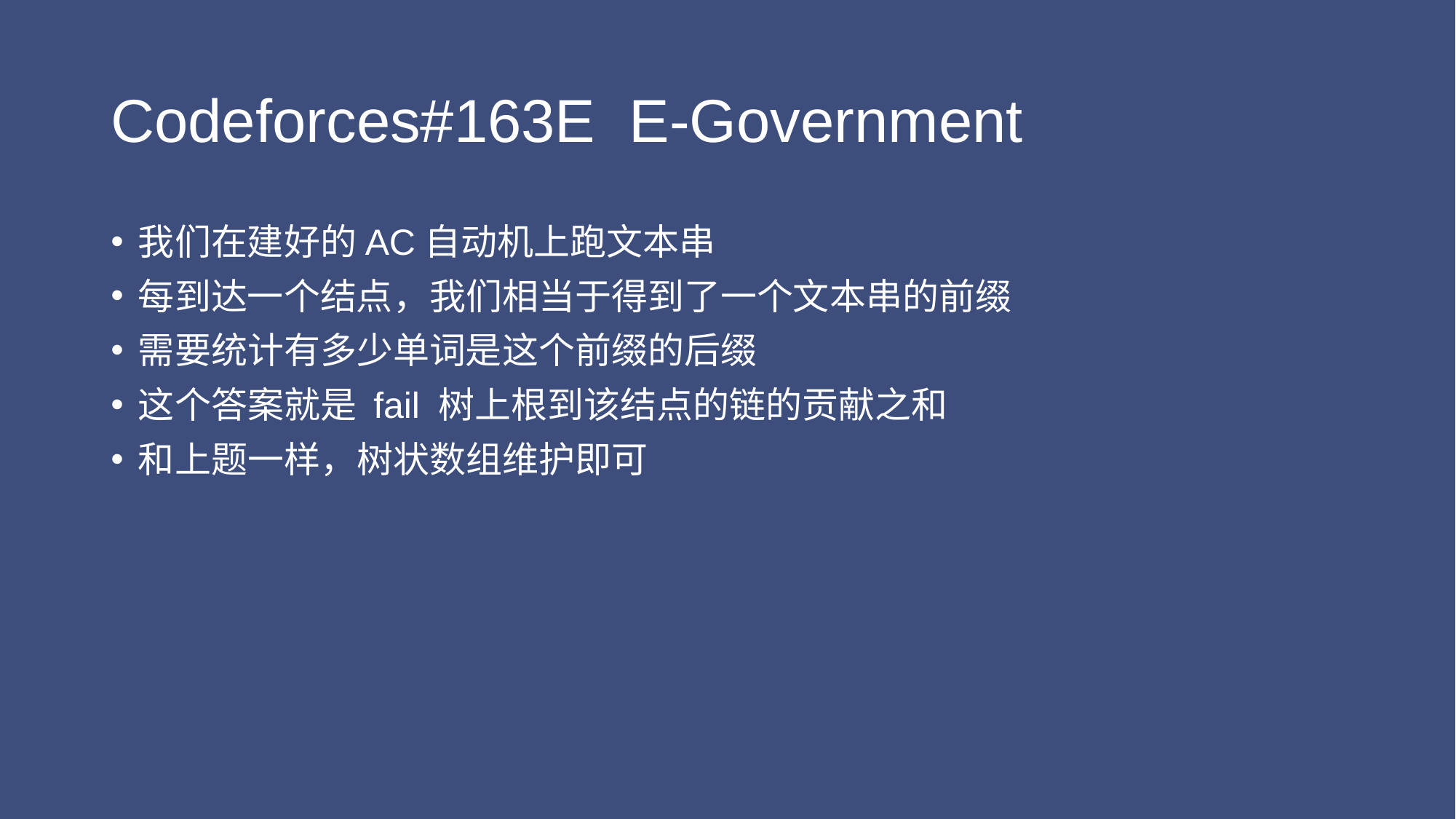

# Codeforces#163E  E-Government
我们在建好的AC自动机上跑文本串
每到达一个结点，我们相当于得到了一个文本串的前缀
需要统计有多少单词是这个前缀的后缀
这个答案就是 fail 树上根到该结点的链的贡献之和
和上题一样，树状数组维护即可